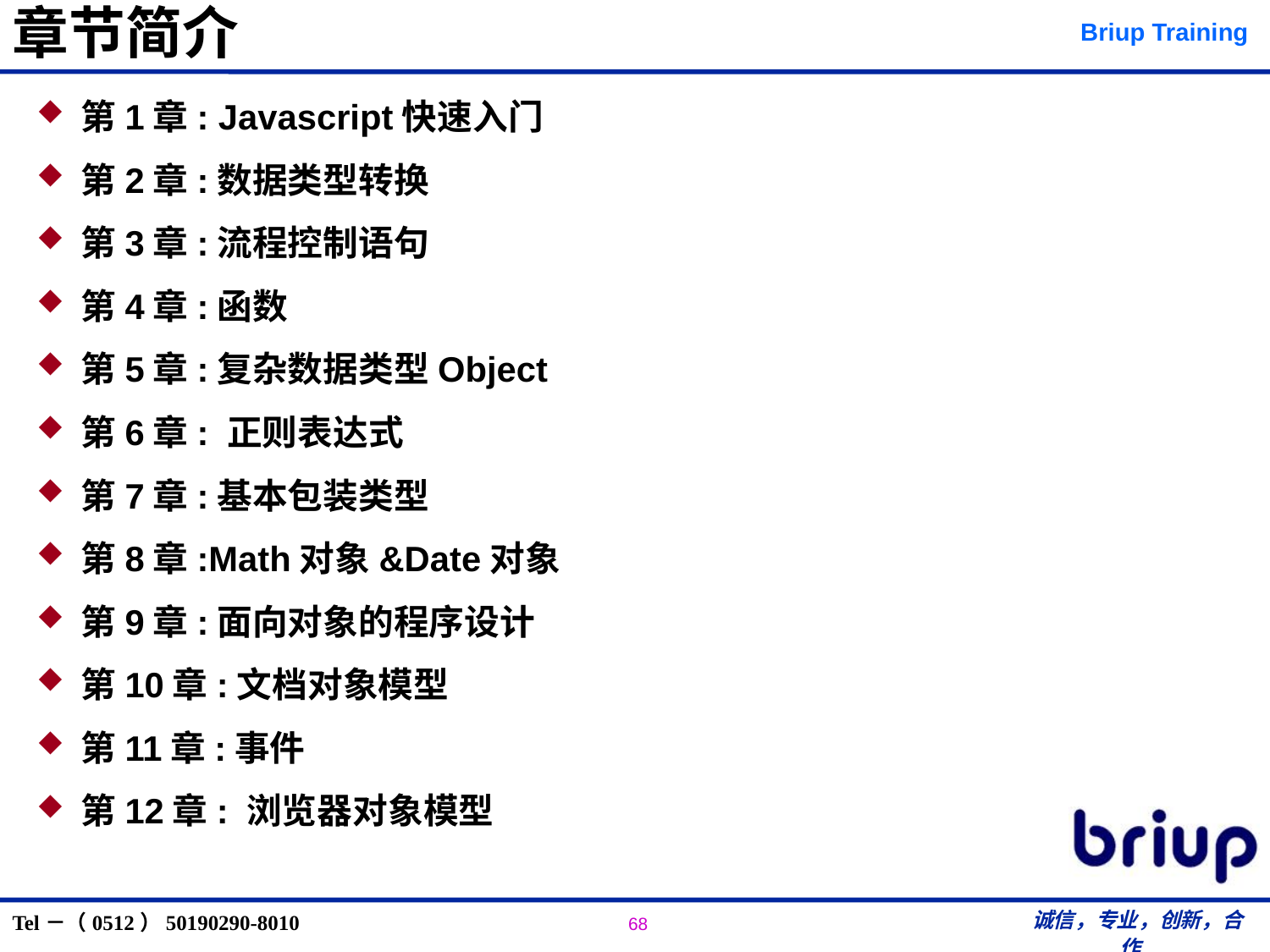

# 章节简介
 第1章: Javascript快速入门
 第2章:数据类型转换
 第3章:流程控制语句
 第4章:函数
 第5章:复杂数据类型Object
 第6章: 正则表达式
 第7章:基本包装类型
 第8章:Math对象&Date对象
 第9章:面向对象的程序设计
 第10章:文档对象模型
 第11章:事件
 第12章: 浏览器对象模型